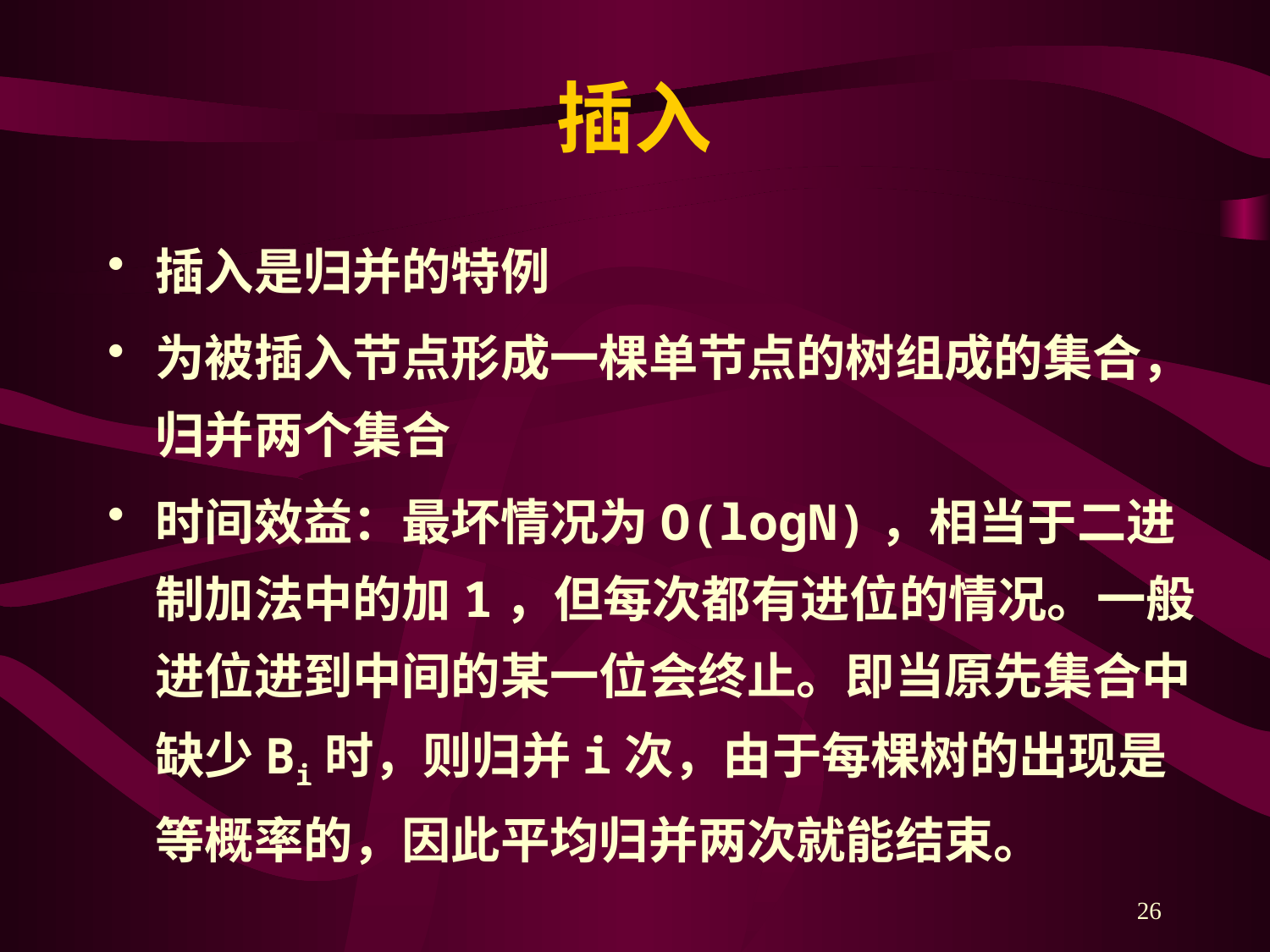

# 插入
插入是归并的特例
为被插入节点形成一棵单节点的树组成的集合，归并两个集合
时间效益：最坏情况为O(logN)，相当于二进制加法中的加1，但每次都有进位的情况。一般进位进到中间的某一位会终止。即当原先集合中缺少Bi时，则归并i次，由于每棵树的出现是等概率的，因此平均归并两次就能结束。
26